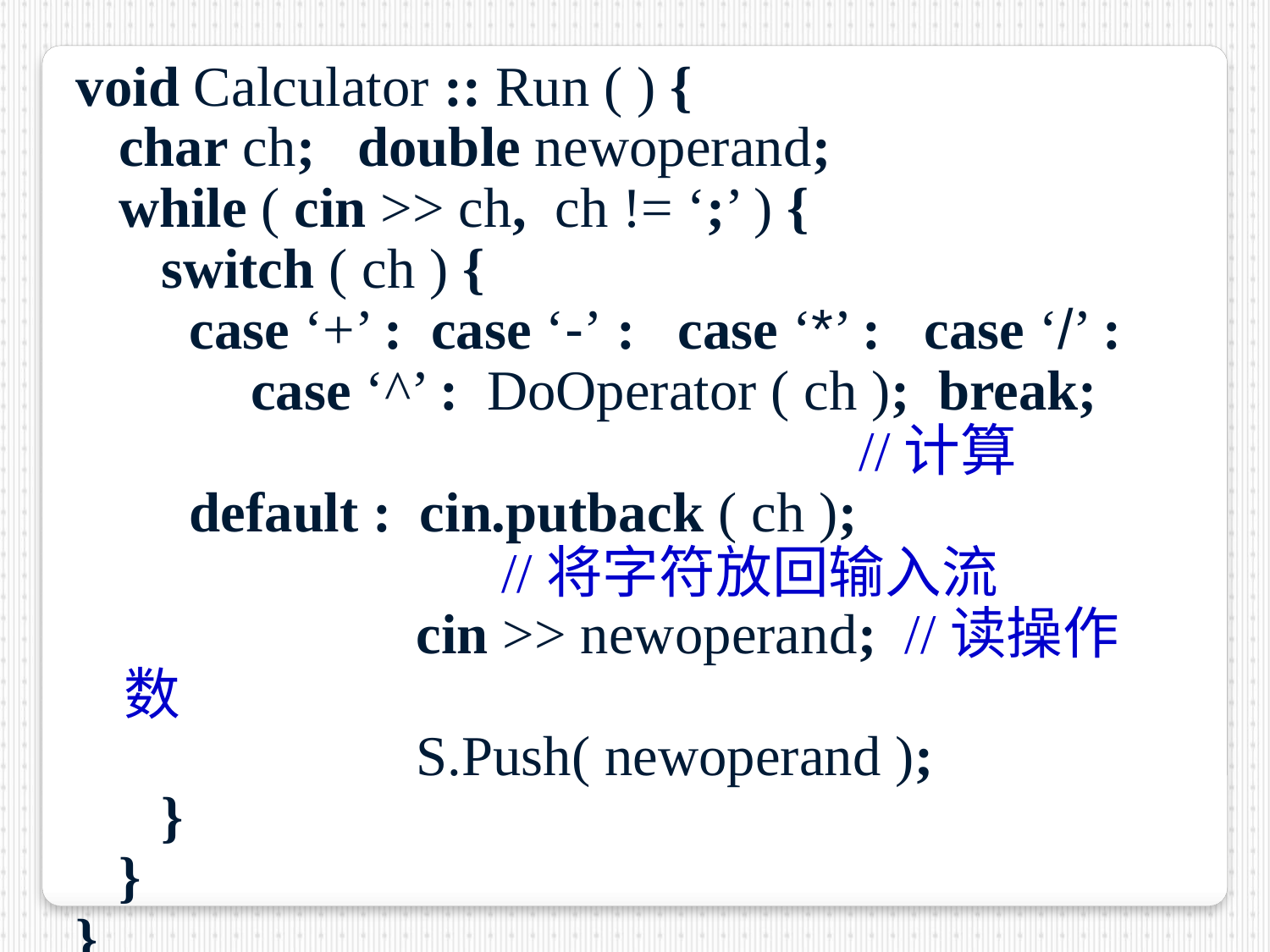

void Calculator :: Run ( ) {
   char ch;   double newoperand;
   while ( cin >> ch,  ch != ‘;’ ) {
      switch ( ch ) {
        case ‘+’ :  case ‘-’ :   case ‘*’ :   case ‘/’ :            	case ‘^’ :  DoOperator ( ch );  break;   			                         //计算
        default :  cin.putback ( ch );
                              //将字符放回输入流
                        cin >> newoperand;  //读操作数
                        S.Push( newoperand );
      }
   }
}